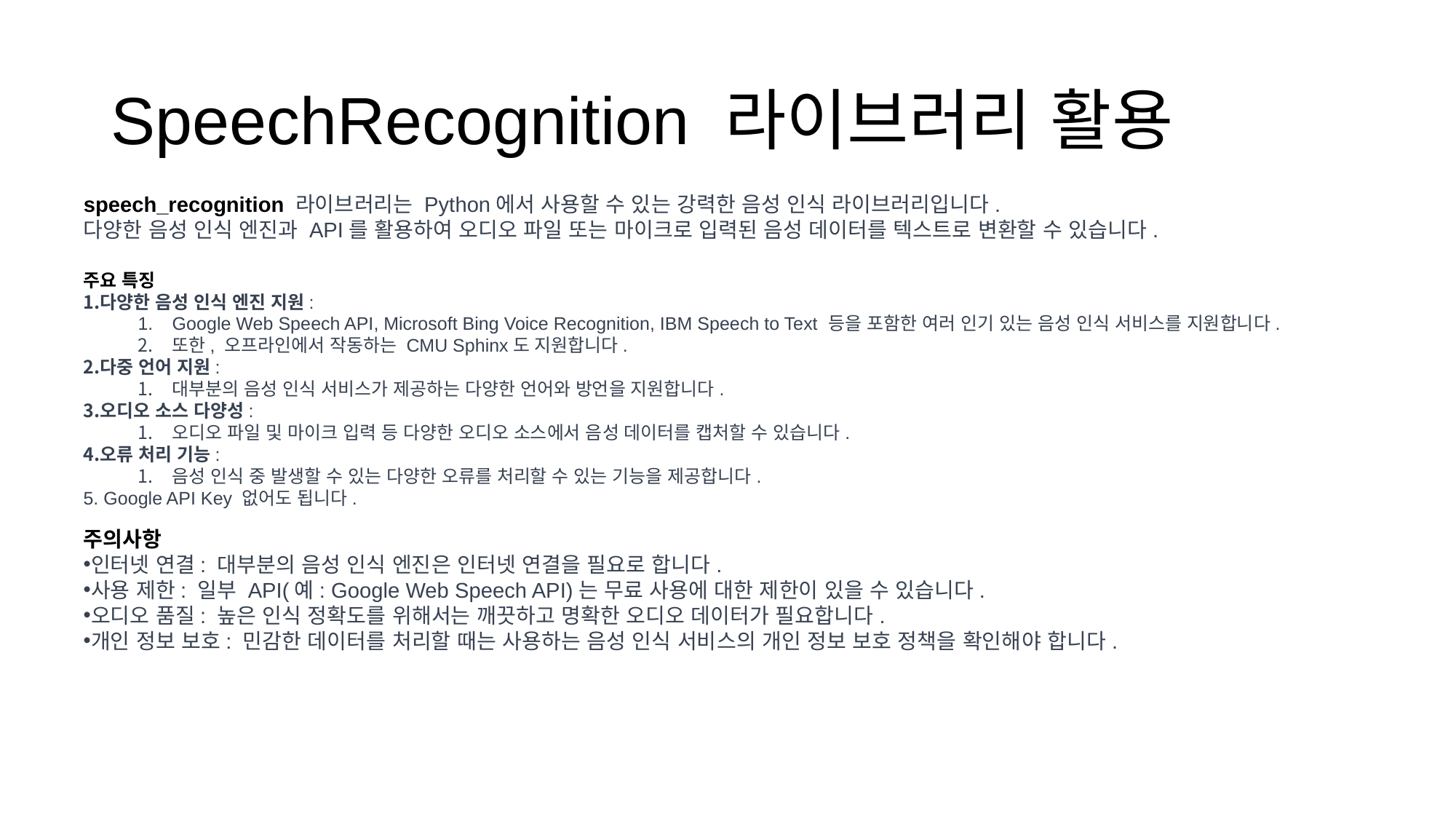

# SpeechRecognition 라이브러리 활용
speech_recognition 라이브러리는 Python에서 사용할 수 있는 강력한 음성 인식 라이브러리입니다.
다양한 음성 인식 엔진과 API를 활용하여 오디오 파일 또는 마이크로 입력된 음성 데이터를 텍스트로 변환할 수 있습니다.
주요 특징
다양한 음성 인식 엔진 지원:
Google Web Speech API, Microsoft Bing Voice Recognition, IBM Speech to Text 등을 포함한 여러 인기 있는 음성 인식 서비스를 지원합니다.
또한, 오프라인에서 작동하는 CMU Sphinx도 지원합니다.
다중 언어 지원:
대부분의 음성 인식 서비스가 제공하는 다양한 언어와 방언을 지원합니다.
오디오 소스 다양성:
오디오 파일 및 마이크 입력 등 다양한 오디오 소스에서 음성 데이터를 캡처할 수 있습니다.
오류 처리 기능:
음성 인식 중 발생할 수 있는 다양한 오류를 처리할 수 있는 기능을 제공합니다.
5. Google API Key 없어도 됩니다.
주의사항
인터넷 연결: 대부분의 음성 인식 엔진은 인터넷 연결을 필요로 합니다.
사용 제한: 일부 API(예: Google Web Speech API)는 무료 사용에 대한 제한이 있을 수 있습니다.
오디오 품질: 높은 인식 정확도를 위해서는 깨끗하고 명확한 오디오 데이터가 필요합니다.
개인 정보 보호: 민감한 데이터를 처리할 때는 사용하는 음성 인식 서비스의 개인 정보 보호 정책을 확인해야 합니다.